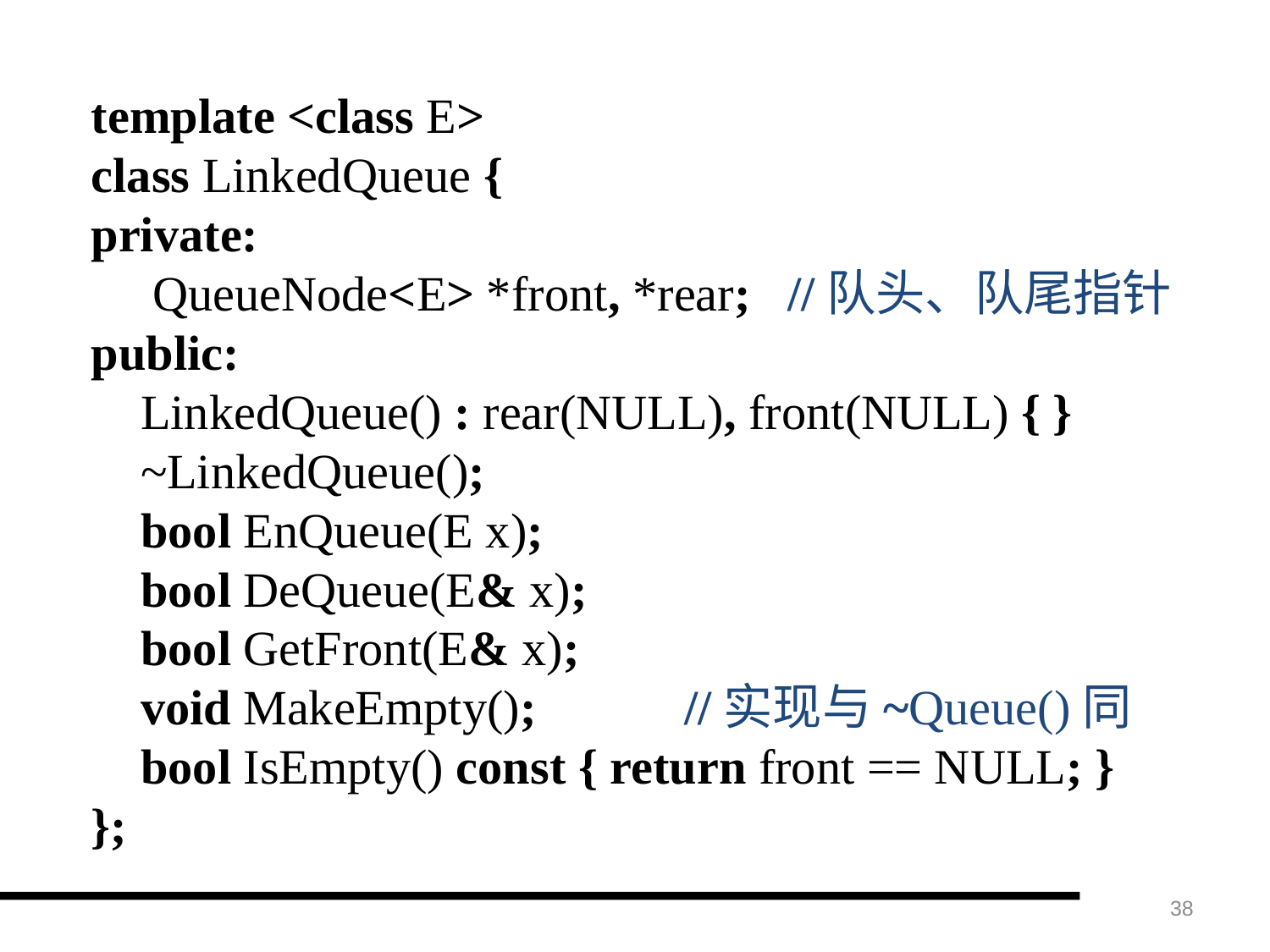

template <class E>
class LinkedQueue {
private:
     QueueNode<E> *front, *rear;   //队头、队尾指针
public:
    LinkedQueue() : rear(NULL), front(NULL) { }
    ~LinkedQueue();
    bool EnQueue(E x);
    bool DeQueue(E& x);
    bool GetFront(E& x);
    void MakeEmpty();            //实现与~Queue()同
    bool IsEmpty() const { return front == NULL; }
};

38